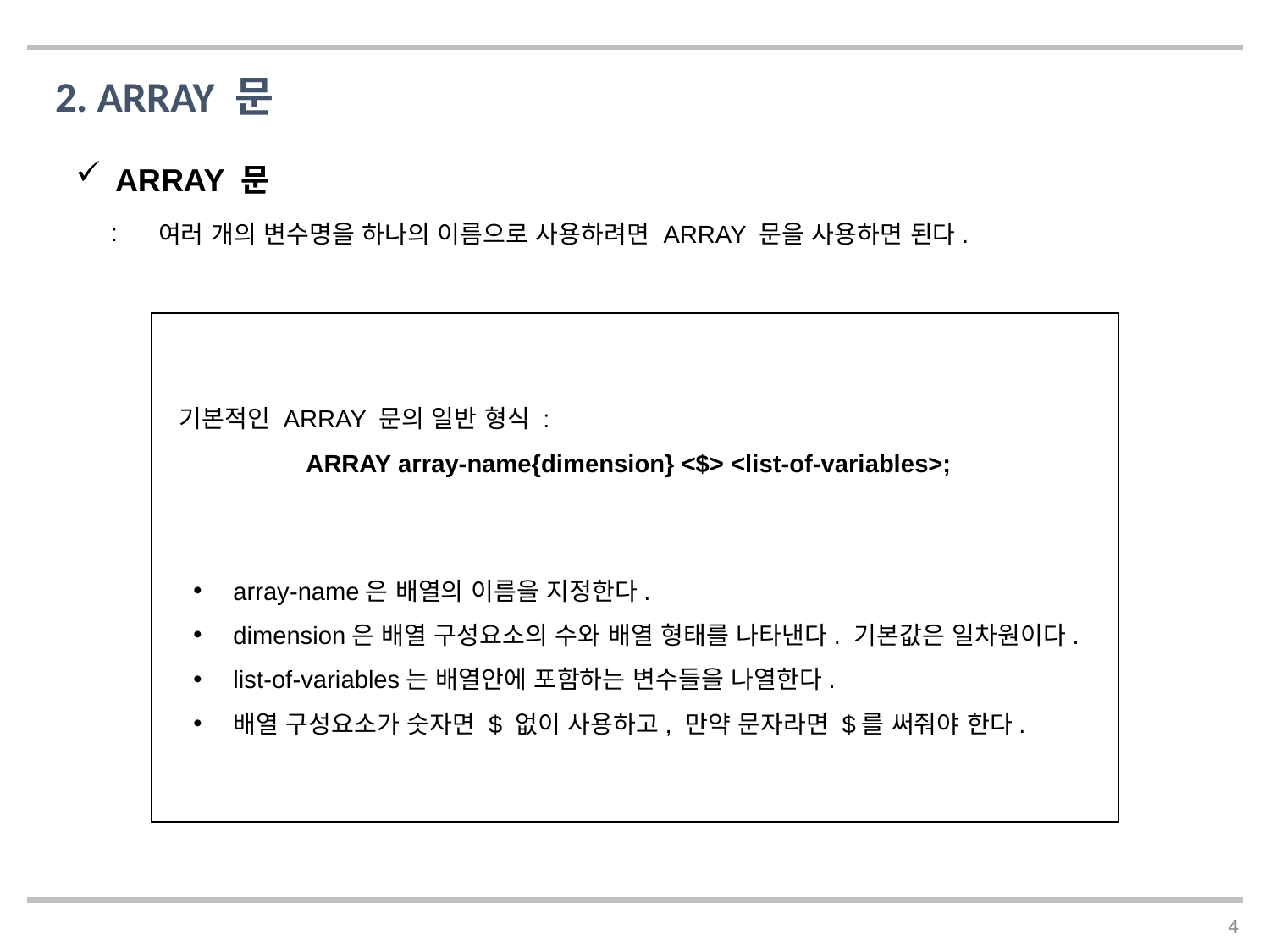

2. ARRAY 문
ARRAY 문
여러 개의 변수명을 하나의 이름으로 사용하려면 ARRAY 문을 사용하면 된다.

기본적인 ARRAY 문의 일반 형식 :
	ARRAY array-name{dimension} <$> <list-of-variables>;
array-name은 배열의 이름을 지정한다.
dimension은 배열 구성요소의 수와 배열 형태를 나타낸다. 기본값은 일차원이다.
list-of-variables는 배열안에 포함하는 변수들을 나열한다.
배열 구성요소가 숫자면 $ 없이 사용하고, 만약 문자라면 $를 써줘야 한다.